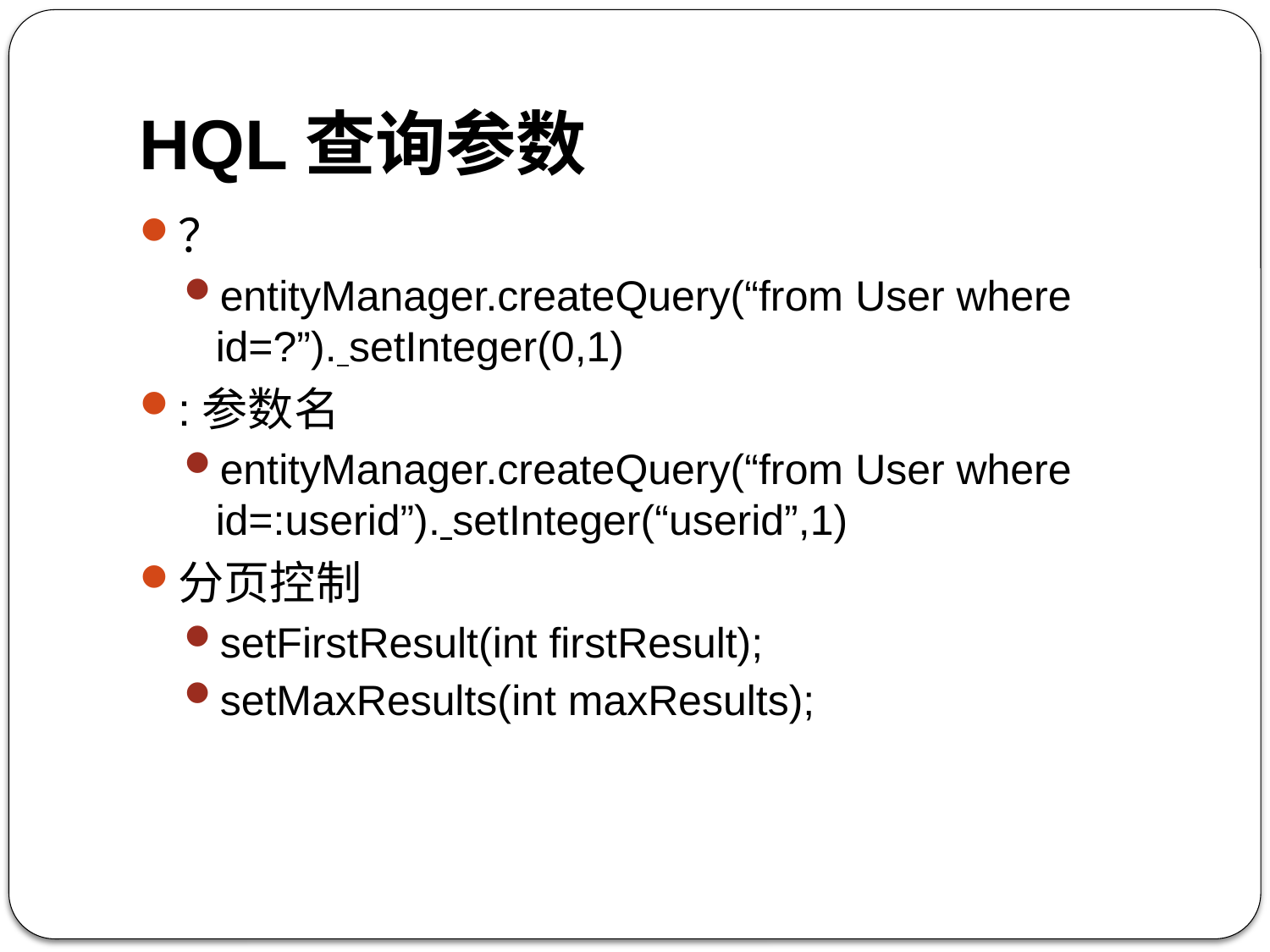

# HQL查询参数
？
entityManager.createQuery(“from User where id=?”). setInteger(0,1)
:参数名
entityManager.createQuery(“from User where id=:userid”). setInteger(“userid”,1)
分页控制
setFirstResult(int firstResult);
setMaxResults(int maxResults);